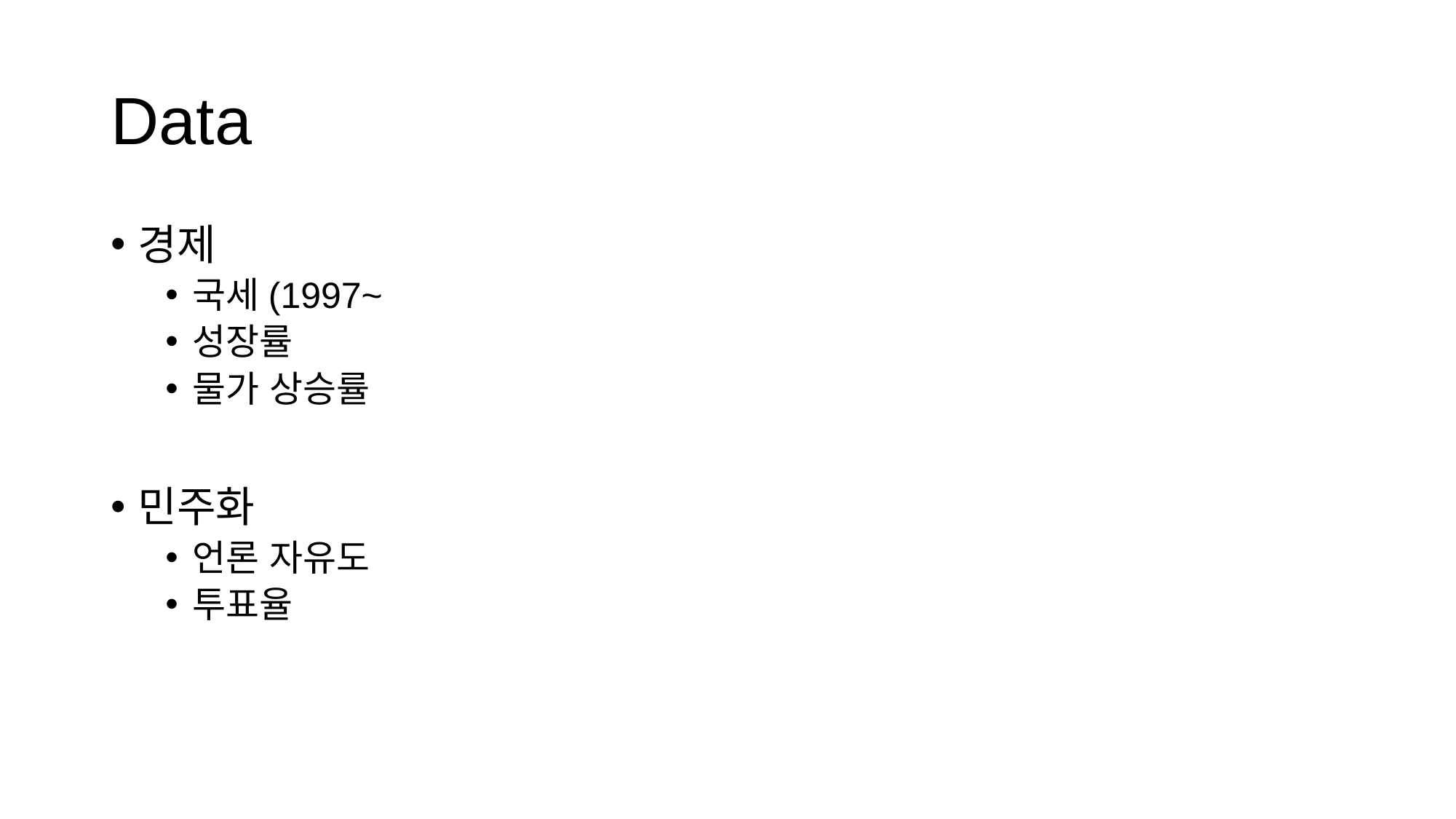

# Data
경제
국세(1997~
성장률
물가 상승률

민주화
언론 자유도
투표율